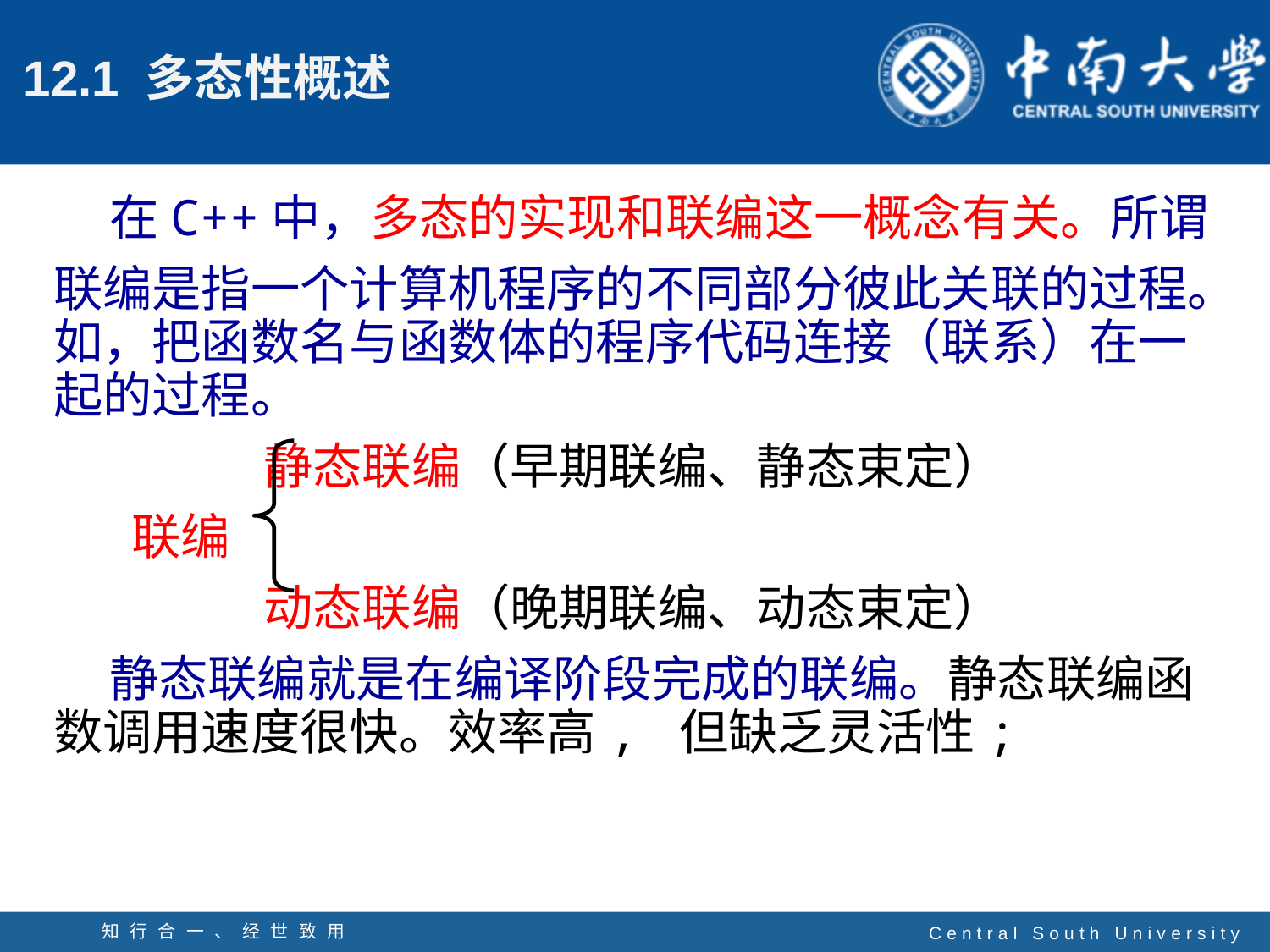

在C++中，多态的实现和联编这一概念有关。所谓
联编是指一个计算机程序的不同部分彼此关联的过程。如，把函数名与函数体的程序代码连接（联系）在一起的过程。
                  静态联编（早期联编、静态束定）
      联编
                  动态联编（晚期联编、动态束定）
    静态联编就是在编译阶段完成的联编。静态联编函数调用速度很快。效率高, 但缺乏灵活性;

知行合一、经世致用
自强不息 厚德载物
Central South University
5